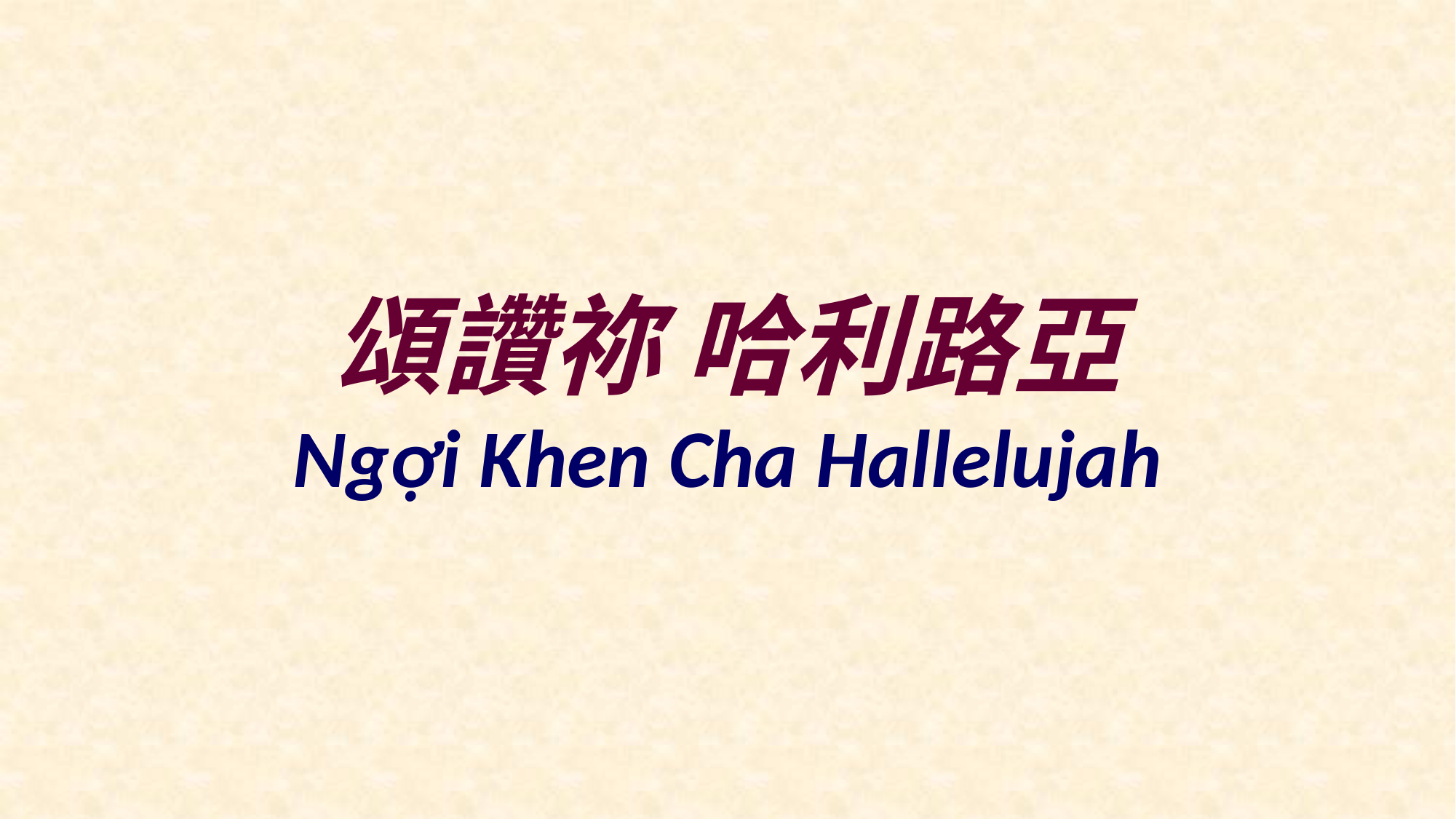

# 頌讚祢 哈利路亞
Ngợi Khen Cha Hallelujah